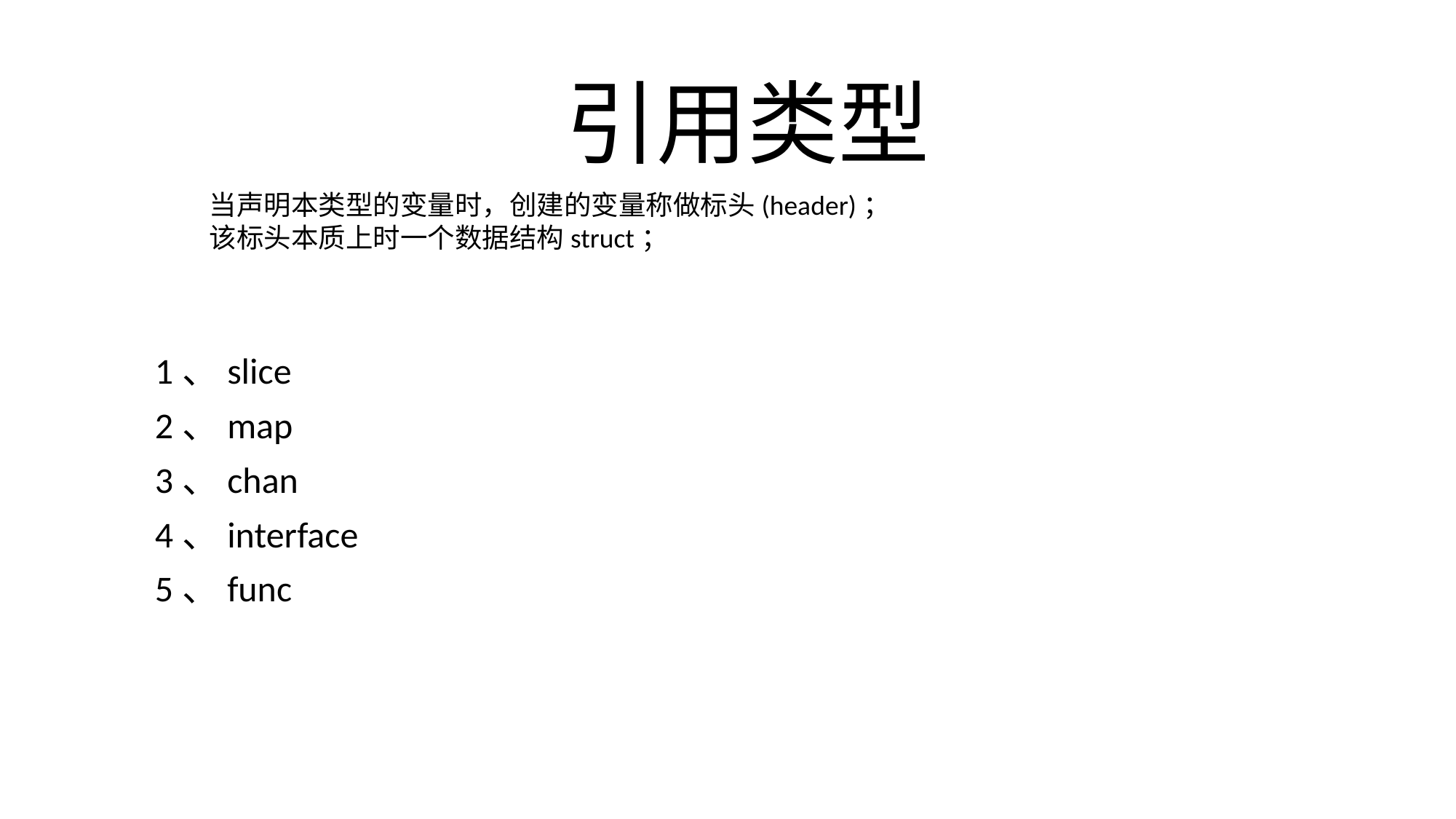

# 引用类型
当声明本类型的变量时，创建的变量称做标头(header)；
该标头本质上时一个数据结构struct；
1、slice
2、map
3、chan
4、interface
5、func